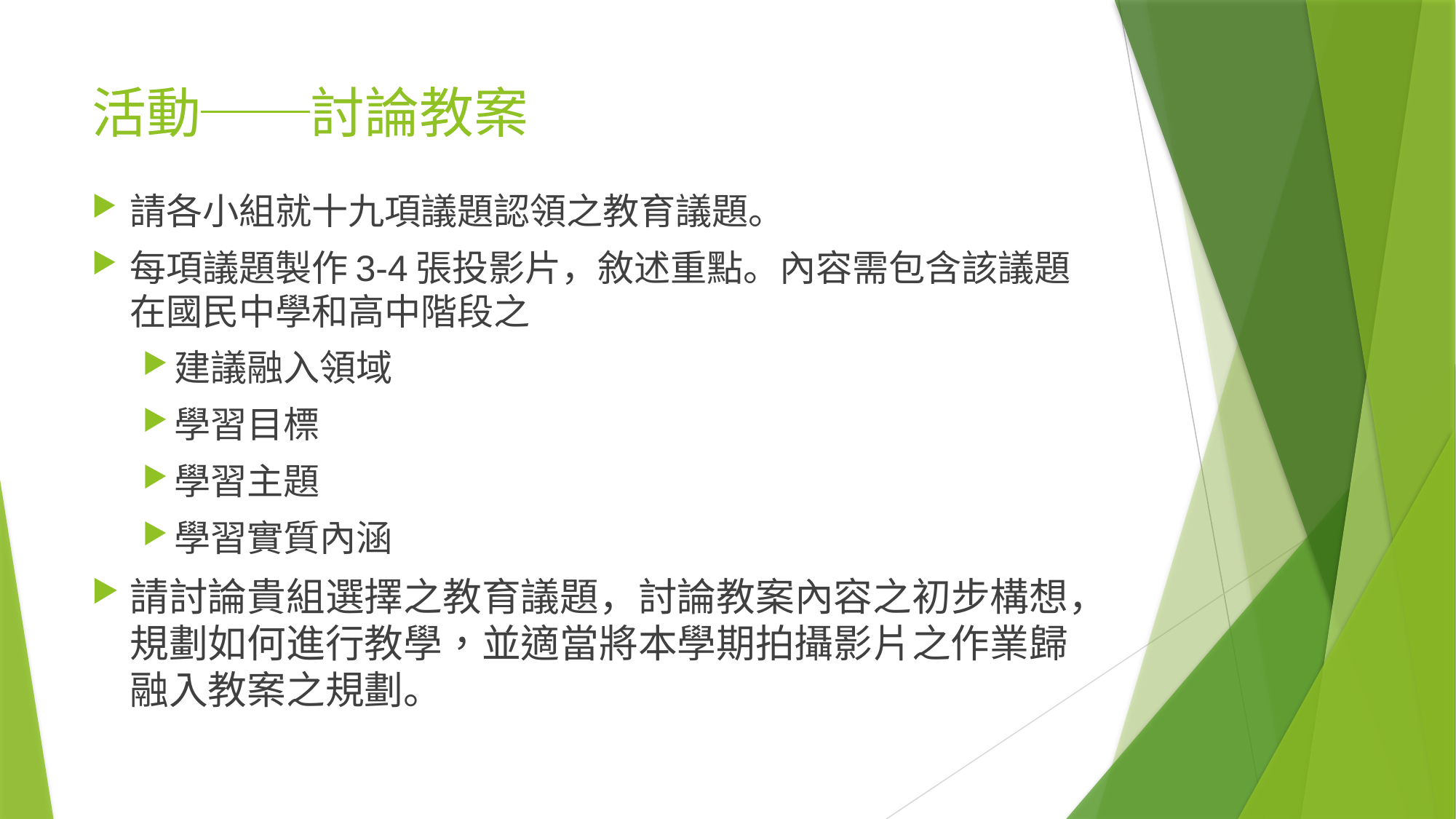

# 活動──討論教案
請各小組就十九項議題認領之教育議題。
每項議題製作3-4張投影片，敘述重點。內容需包含該議題在國民中學和高中階段之
建議融入領域
學習目標
學習主題
學習實質內涵
請討論貴組選擇之教育議題，討論教案內容之初步構想，規劃如何進行教學，並適當將本學期拍攝影片之作業歸融入教案之規劃。